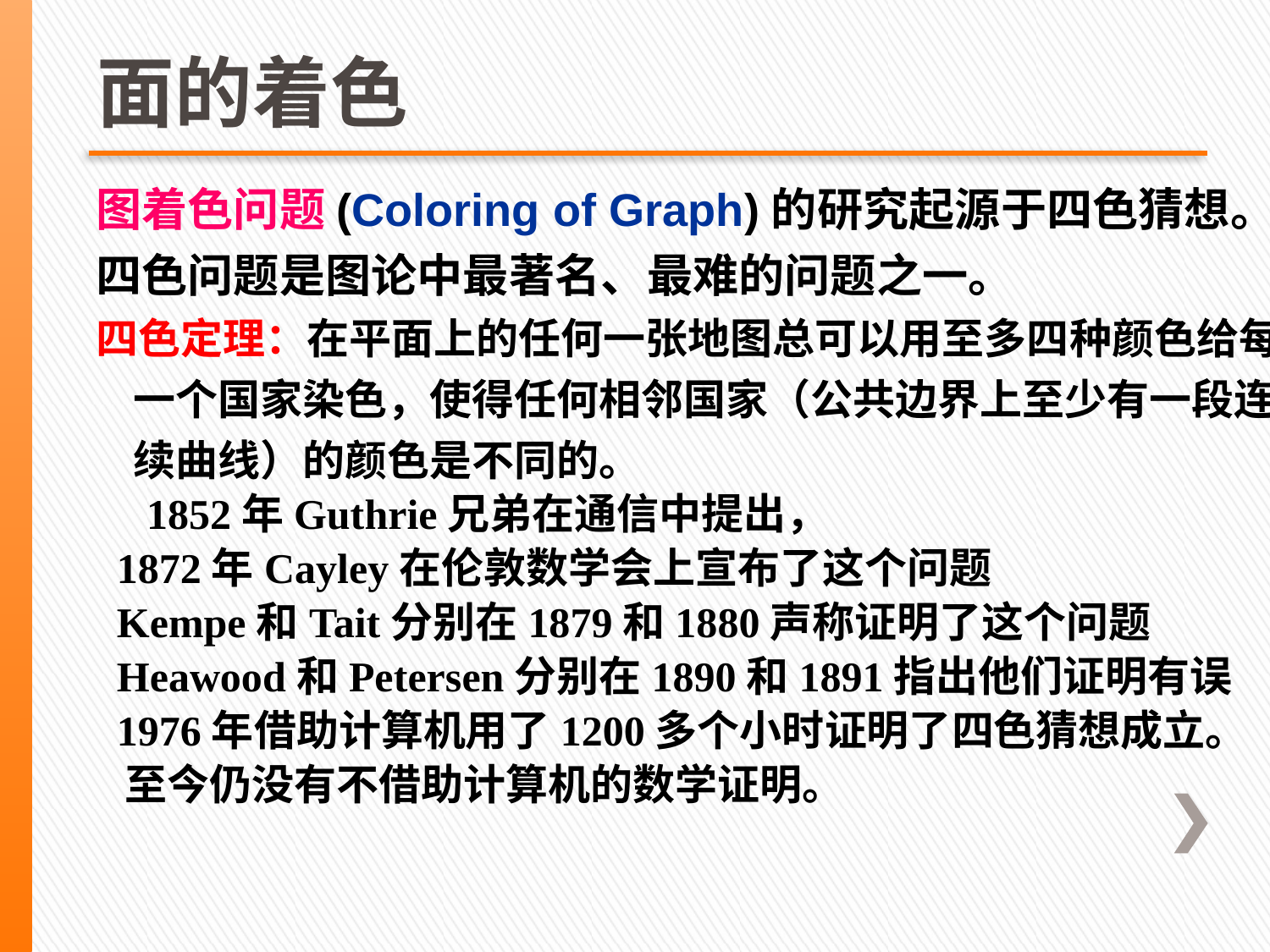

# 面的着色
图着色问题(Coloring of Graph)的研究起源于四色猜想。
四色问题是图论中最著名、最难的问题之一。
四色定理：在平面上的任何一张地图总可以用至多四种颜色给每一个国家染色，使得任何相邻国家（公共边界上至少有一段连续曲线）的颜色是不同的。
  1852年Guthrie兄弟在通信中提出，
  1872年Cayley在伦敦数学会上宣布了这个问题
  Kempe和Tait分别在1879和1880声称证明了这个问题
  Heawood和Petersen分别在1890和1891指出他们证明有误
  1976年借助计算机用了1200多个小时证明了四色猜想成立。
  至今仍没有不借助计算机的数学证明。